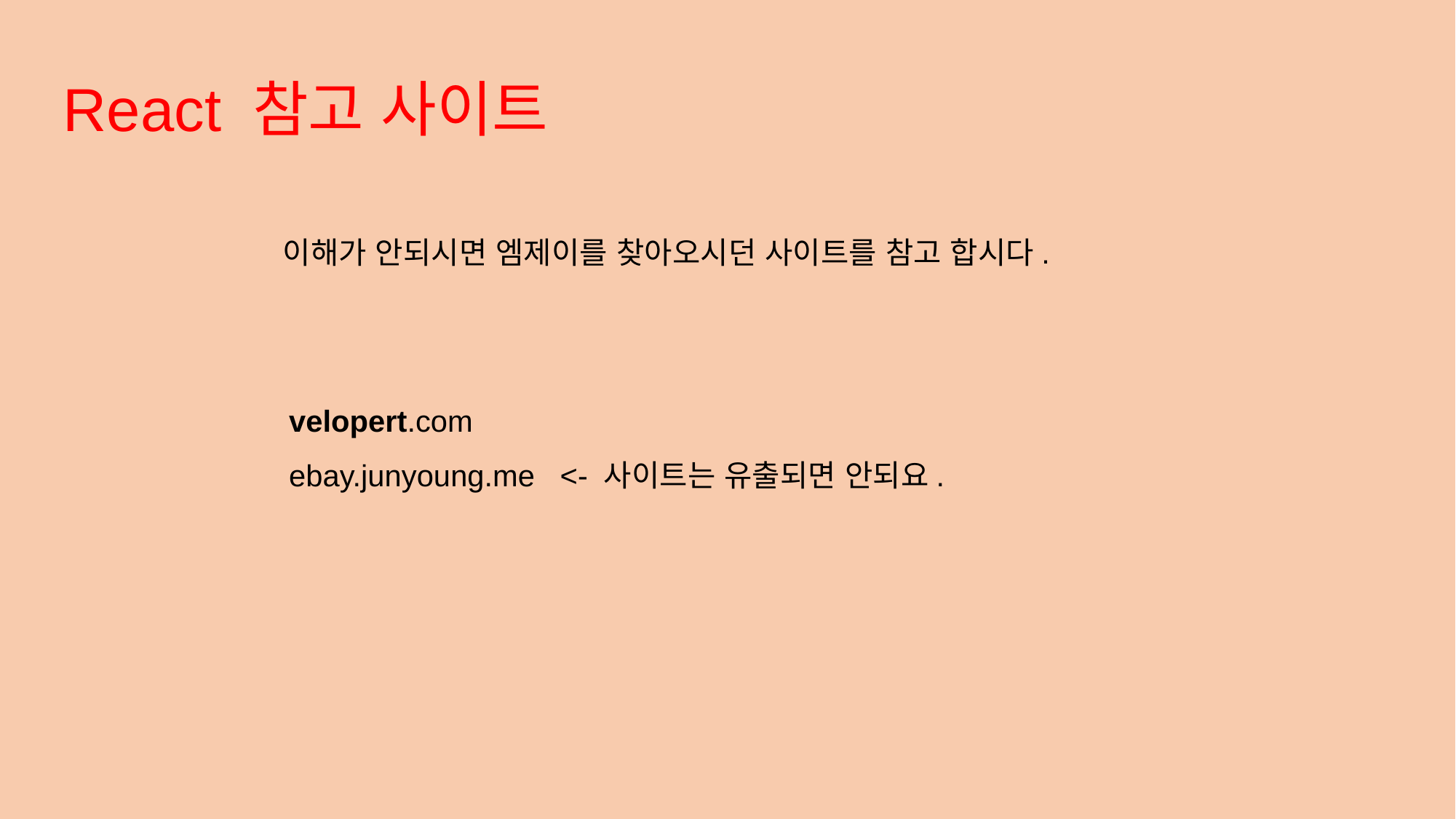

React 참고 사이트
이해가 안되시면 엠제이를 찾아오시던 사이트를 참고 합시다.
velopert.com
ebay.junyoung.me   <- 사이트는 유출되면 안되요.